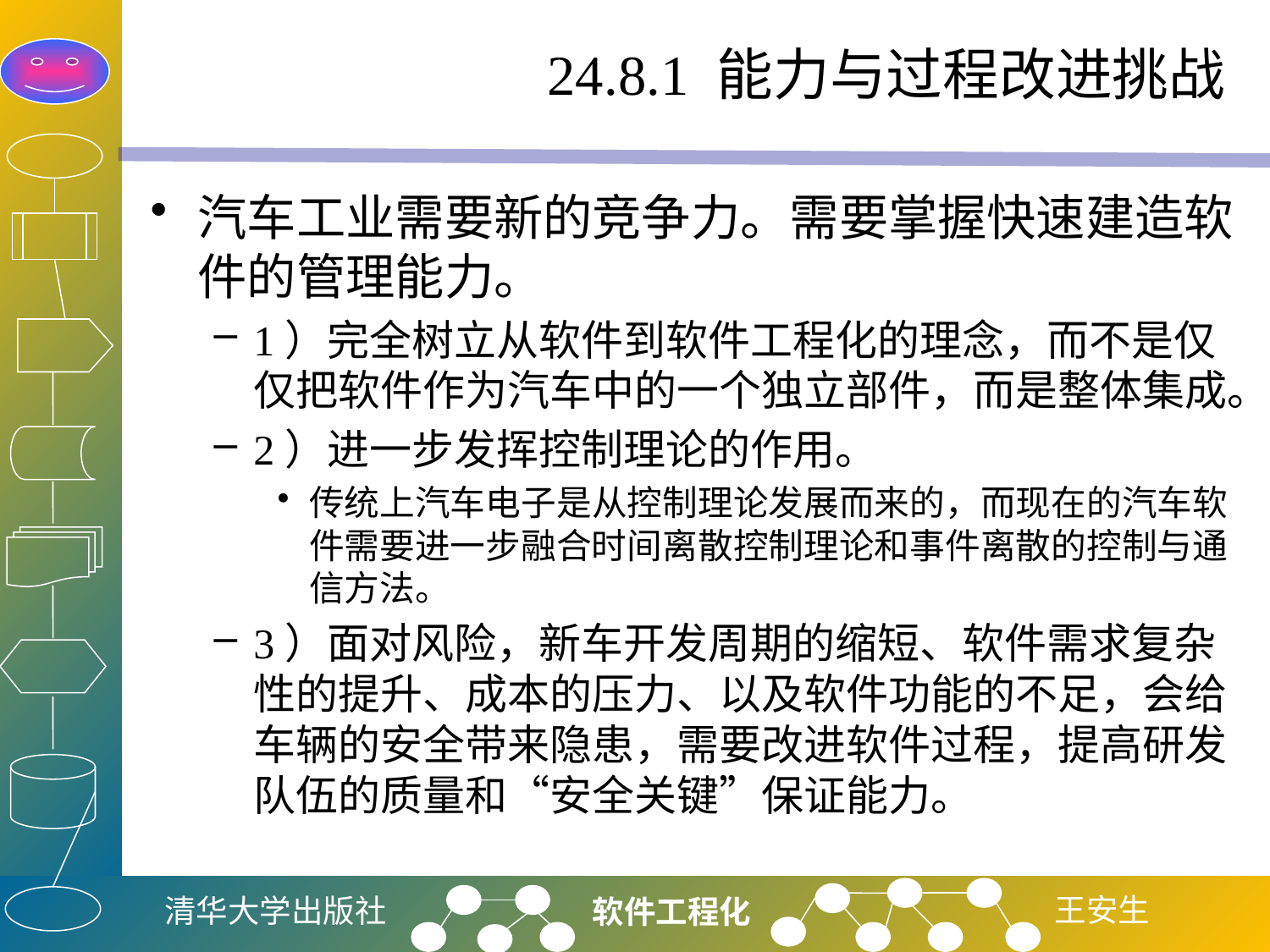

# 24.8.1 能力与过程改进挑战
汽车工业需要新的竞争力。需要掌握快速建造软件的管理能力。
1）完全树立从软件到软件工程化的理念，而不是仅仅把软件作为汽车中的一个独立部件，而是整体集成。
2）进一步发挥控制理论的作用。
传统上汽车电子是从控制理论发展而来的，而现在的汽车软件需要进一步融合时间离散控制理论和事件离散的控制与通信方法。
3）面对风险，新车开发周期的缩短、软件需求复杂性的提升、成本的压力、以及软件功能的不足，会给车辆的安全带来隐患，需要改进软件过程，提高研发队伍的质量和“安全关键”保证能力。